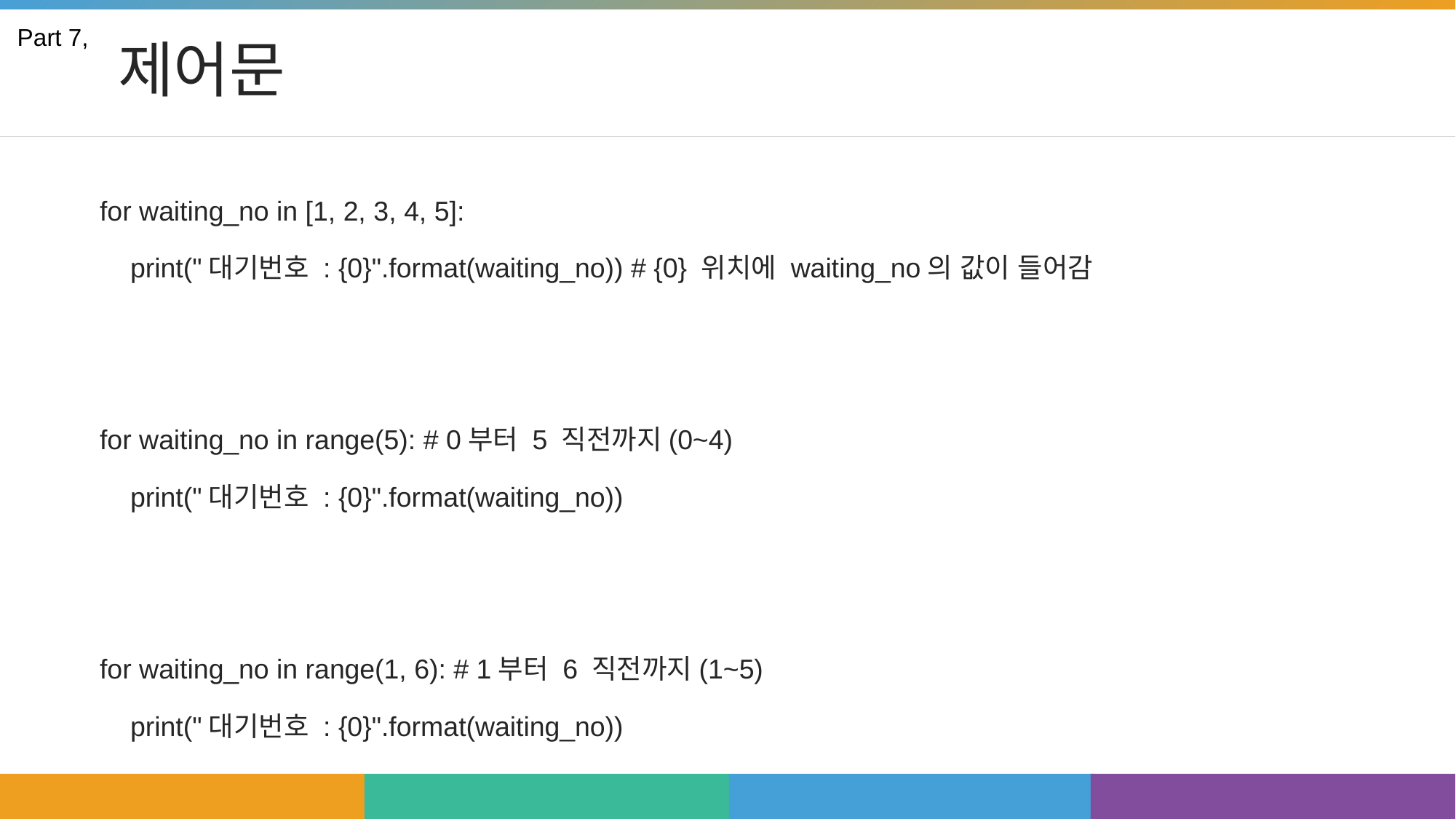

# 제어문
Part 7,
for waiting_no in [1, 2, 3, 4, 5]:
    print("대기번호 : {0}".format(waiting_no)) # {0} 위치에 waiting_no의 값이 들어감

for waiting_no in range(5): # 0부터 5 직전까지(0~4)
    print("대기번호 : {0}".format(waiting_no))

for waiting_no in range(1, 6): # 1부터 6 직전까지(1~5)
    print("대기번호 : {0}".format(waiting_no))